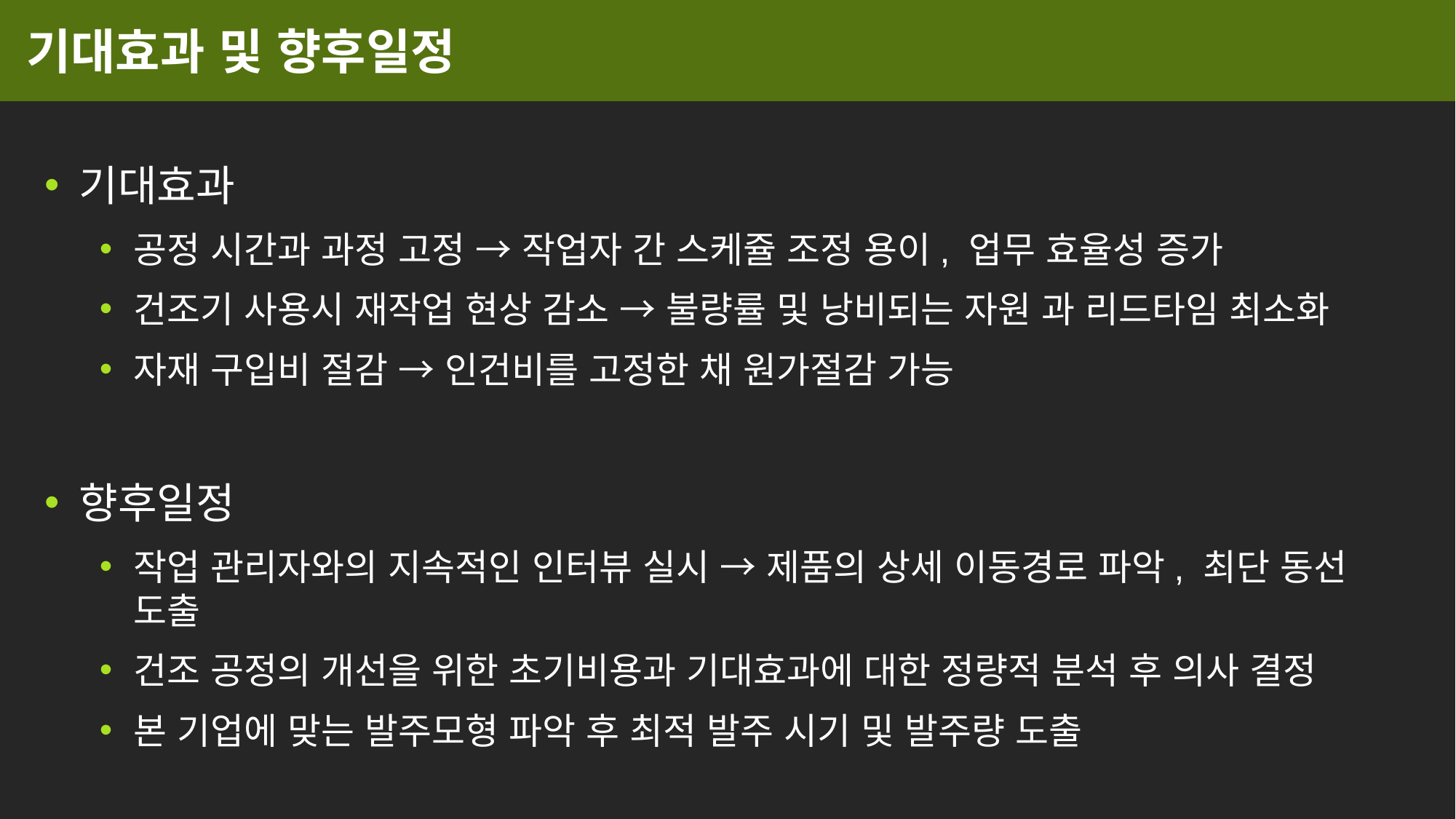

# 기대효과 및 향후일정
기대효과
공정 시간과 과정 고정 → 작업자 간 스케쥴 조정 용이, 업무 효율성 증가
건조기 사용시 재작업 현상 감소 → 불량률 및 낭비되는 자원 과 리드타임 최소화
자재 구입비 절감 → 인건비를 고정한 채 원가절감 가능

향후일정
작업 관리자와의 지속적인 인터뷰 실시 → 제품의 상세 이동경로 파악, 최단 동선 도출
건조 공정의 개선을 위한 초기비용과 기대효과에 대한 정량적 분석 후 의사 결정
본 기업에 맞는 발주모형 파악 후 최적 발주 시기 및 발주량 도출